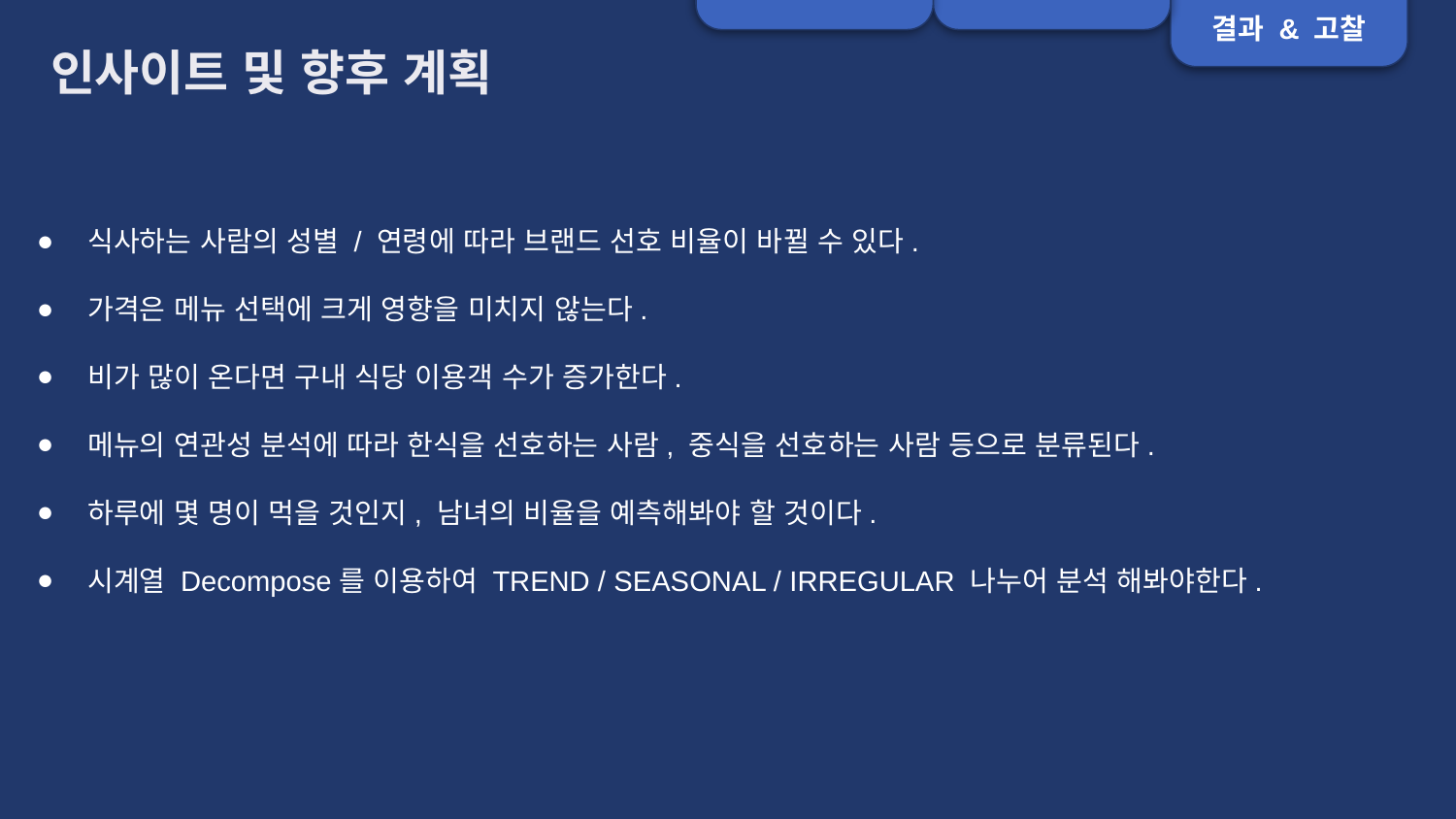

결과 & 고찰
인사이트 및 향후 계획
식사하는 사람의 성별 / 연령에 따라 브랜드 선호 비율이 바뀔 수 있다.

가격은 메뉴 선택에 크게 영향을 미치지 않는다.

비가 많이 온다면 구내 식당 이용객 수가 증가한다.

메뉴의 연관성 분석에 따라 한식을 선호하는 사람, 중식을 선호하는 사람 등으로 분류된다.

하루에 몇 명이 먹을 것인지, 남녀의 비율을 예측해봐야 할 것이다.

시계열 Decompose를 이용하여 TREND / SEASONAL / IRREGULAR 나누어 분석 해봐야한다.